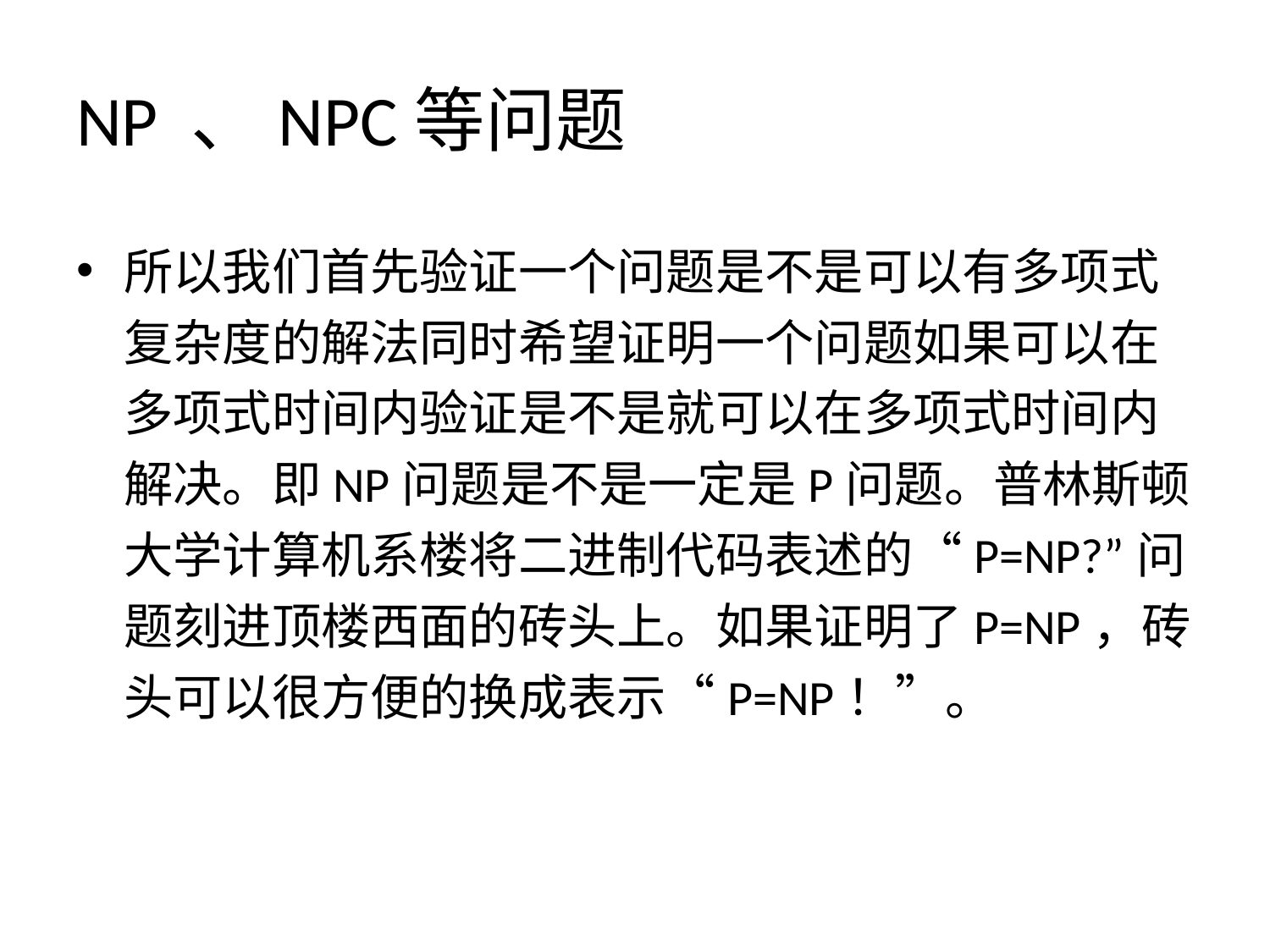

# NP 、NPC等问题
所以我们首先验证一个问题是不是可以有多项式复杂度的解法同时希望证明一个问题如果可以在多项式时间内验证是不是就可以在多项式时间内解决。即NP问题是不是一定是P问题。普林斯顿大学计算机系楼将二进制代码表述的“P=NP?”问题刻进顶楼西面的砖头上。如果证明了P=NP，砖头可以很方便的换成表示“P=NP！”。